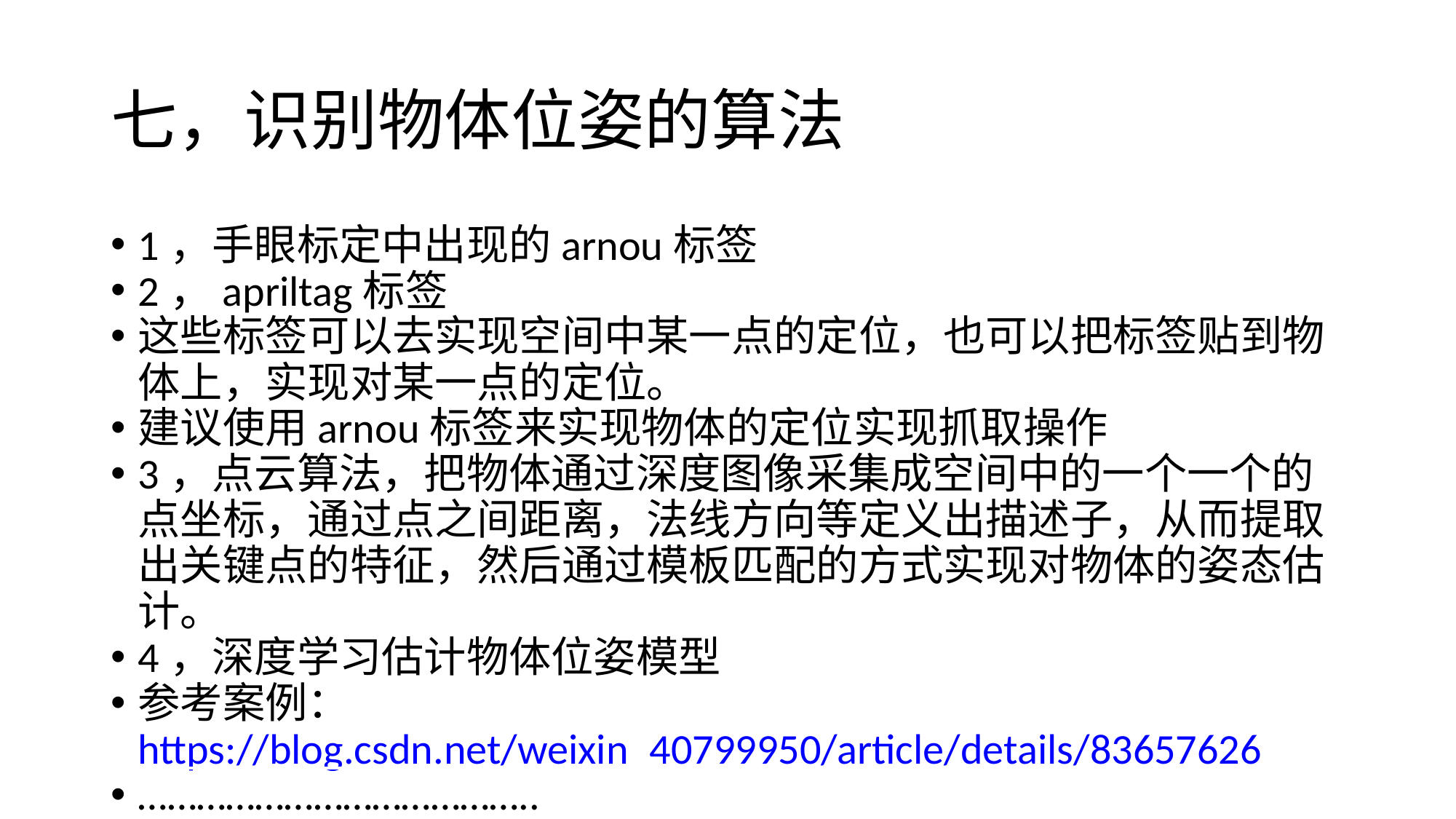

七，识别物体位姿的算法
1，手眼标定中出现的arnou标签
2，apriltag标签
这些标签可以去实现空间中某一点的定位，也可以把标签贴到物体上，实现对某一点的定位。
建议使用arnou标签来实现物体的定位实现抓取操作
3，点云算法，把物体通过深度图像采集成空间中的一个一个的点坐标，通过点之间距离，法线方向等定义出描述子，从而提取出关键点的特征，然后通过模板匹配的方式实现对物体的姿态估计。
4，深度学习估计物体位姿模型
参考案例：https://blog.csdn.net/weixin_40799950/article/details/83657626
…………………………………..